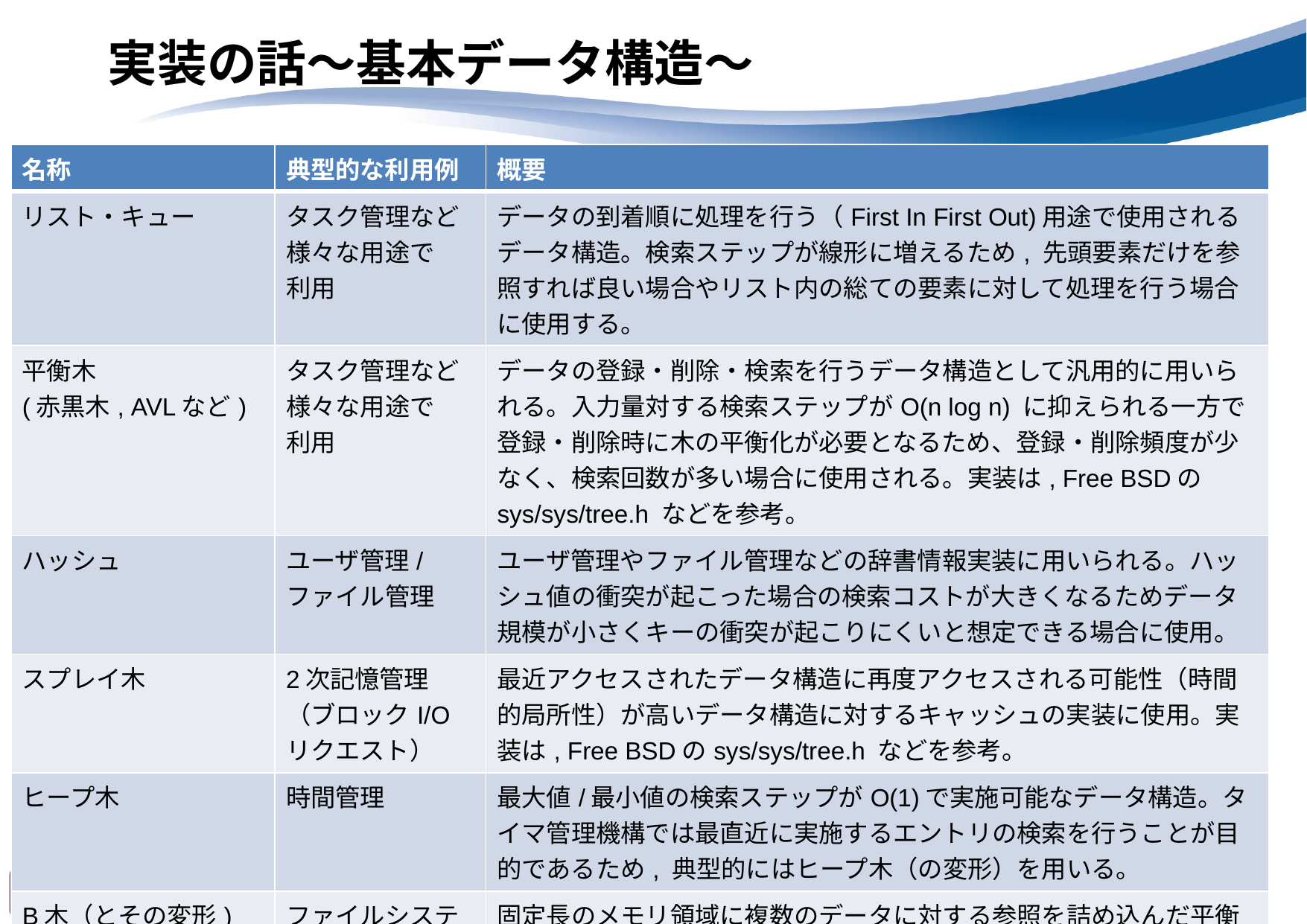

# 実装の話～基本データ構造～
| 名称 | 典型的な利用例 | 概要 |
| --- | --- | --- |
| リスト・キュー | タスク管理など様々な用途で 利用 | データの到着順に処理を行う（First In First Out)用途で使用されるデータ構造。検索ステップが線形に増えるため, 先頭要素だけを参照すれば良い場合やリスト内の総ての要素に対して処理を行う場合に使用する。 |
| 平衡木 (赤黒木, AVLなど) | タスク管理など様々な用途で 利用 | データの登録・削除・検索を行うデータ構造として汎用的に用いられる。入力量対する検索ステップがO(n log n) に抑えられる一方で登録・削除時に木の平衡化が必要となるため、登録・削除頻度が少なく、検索回数が多い場合に使用される。実装は, Free BSDのsys/sys/tree.h などを参考。 |
| ハッシュ | ユーザ管理/ ファイル管理 | ユーザ管理やファイル管理などの辞書情報実装に用いられる。ハッシュ値の衝突が起こった場合の検索コストが大きくなるためデータ規模が小さくキーの衝突が起こりにくいと想定できる場合に使用。 |
| スプレイ木 | 2次記憶管理 （ブロックI/O リクエスト） | 最近アクセスされたデータ構造に再度アクセスされる可能性（時間的局所性）が高いデータ構造に対するキャッシュの実装に使用。実装は, Free BSDのsys/sys/tree.h などを参考。 |
| ヒープ木 | 時間管理 | 最大値/最小値の検索ステップがO(1)で実施可能なデータ構造。タイマ管理機構では最直近に実施するエントリの検索を行うことが目的であるため, 典型的にはヒープ木（の変形）を用いる。 |
| B木（とその変形) | ファイルシステム | 固定長のメモリ領域に複数のデータに対する参照を詰め込んだ平衡木。 ブロックデバイスのような固定長でアクセスするデバイス上で高速な検索を おこなうために使用。 |
本解説ではリスト・キューを使用してOSを作っていきます。
12